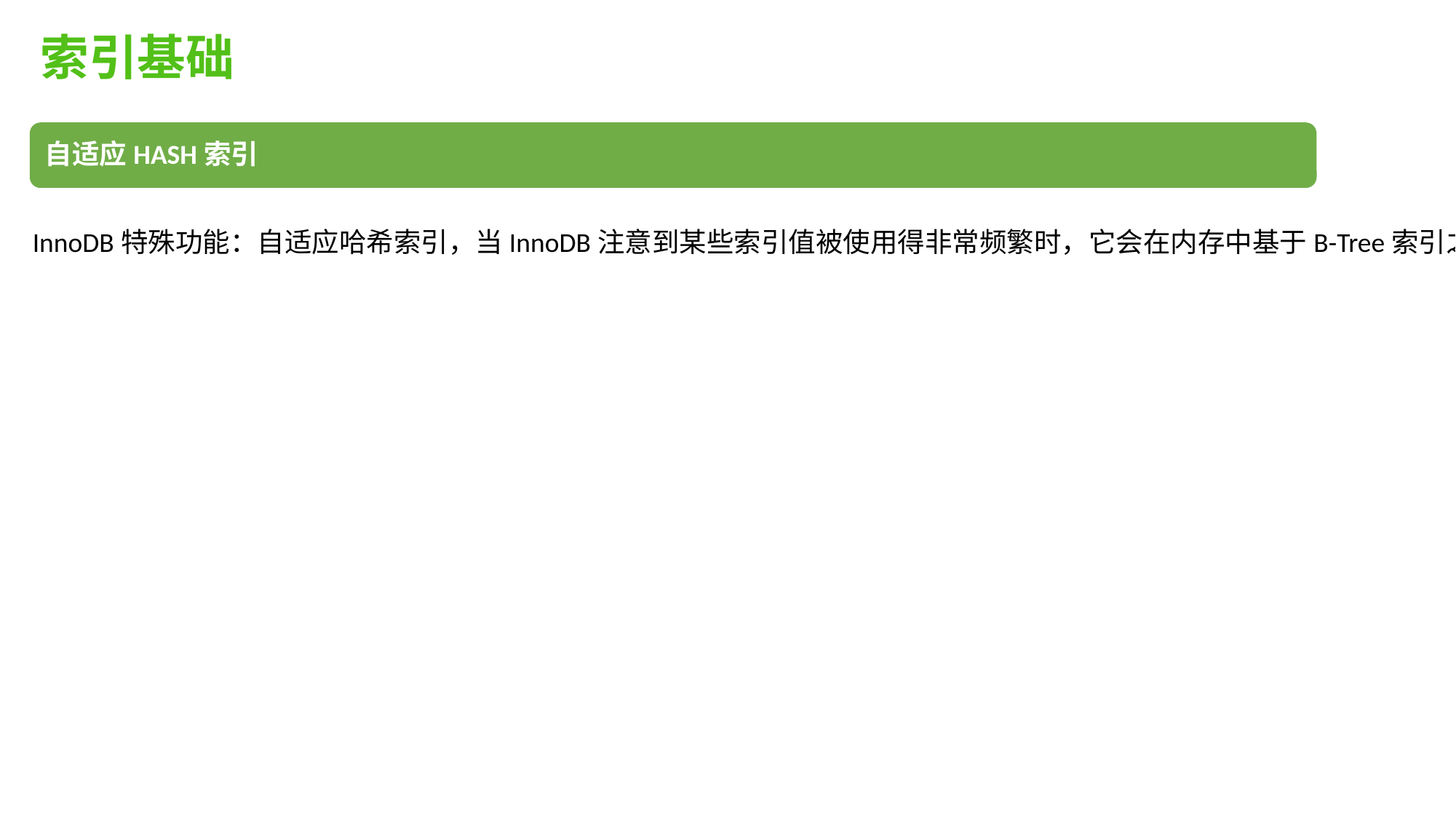

索引基础

自适应HASH索引
InnoDB特殊功能：自适应哈希索引，当InnoDB注意到某些索引值被使用得非常频繁时，它会在内存中基于B-Tree索引之上在创建一个哈希索引。